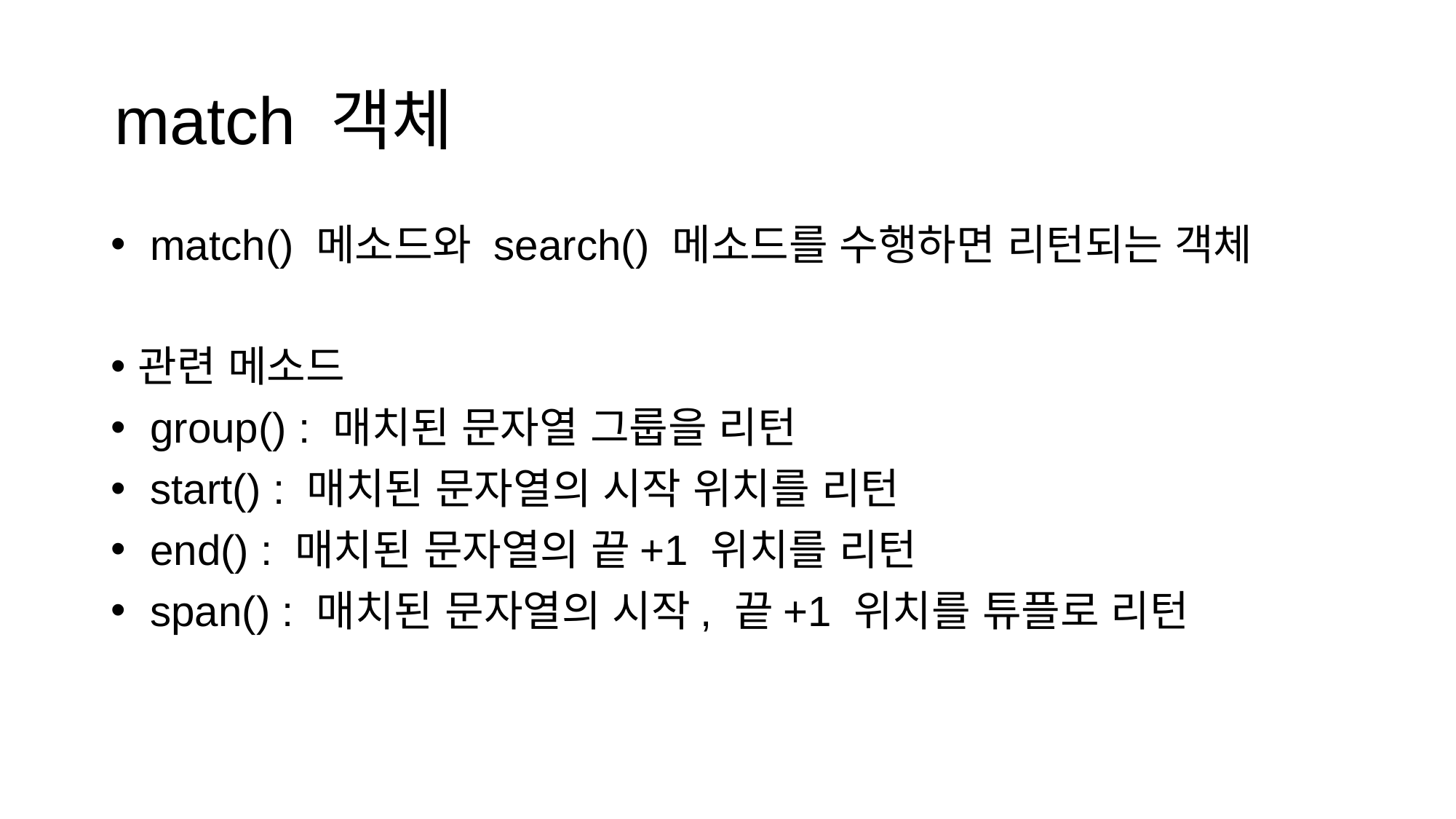

# match 객체
 match() 메소드와 search() 메소드를 수행하면 리턴되는 객체

관련 메소드
 group() : 매치된 문자열 그룹을 리턴
 start() : 매치된 문자열의 시작 위치를 리턴
 end() : 매치된 문자열의 끝+1 위치를 리턴
 span() : 매치된 문자열의 시작, 끝+1 위치를 튜플로 리턴